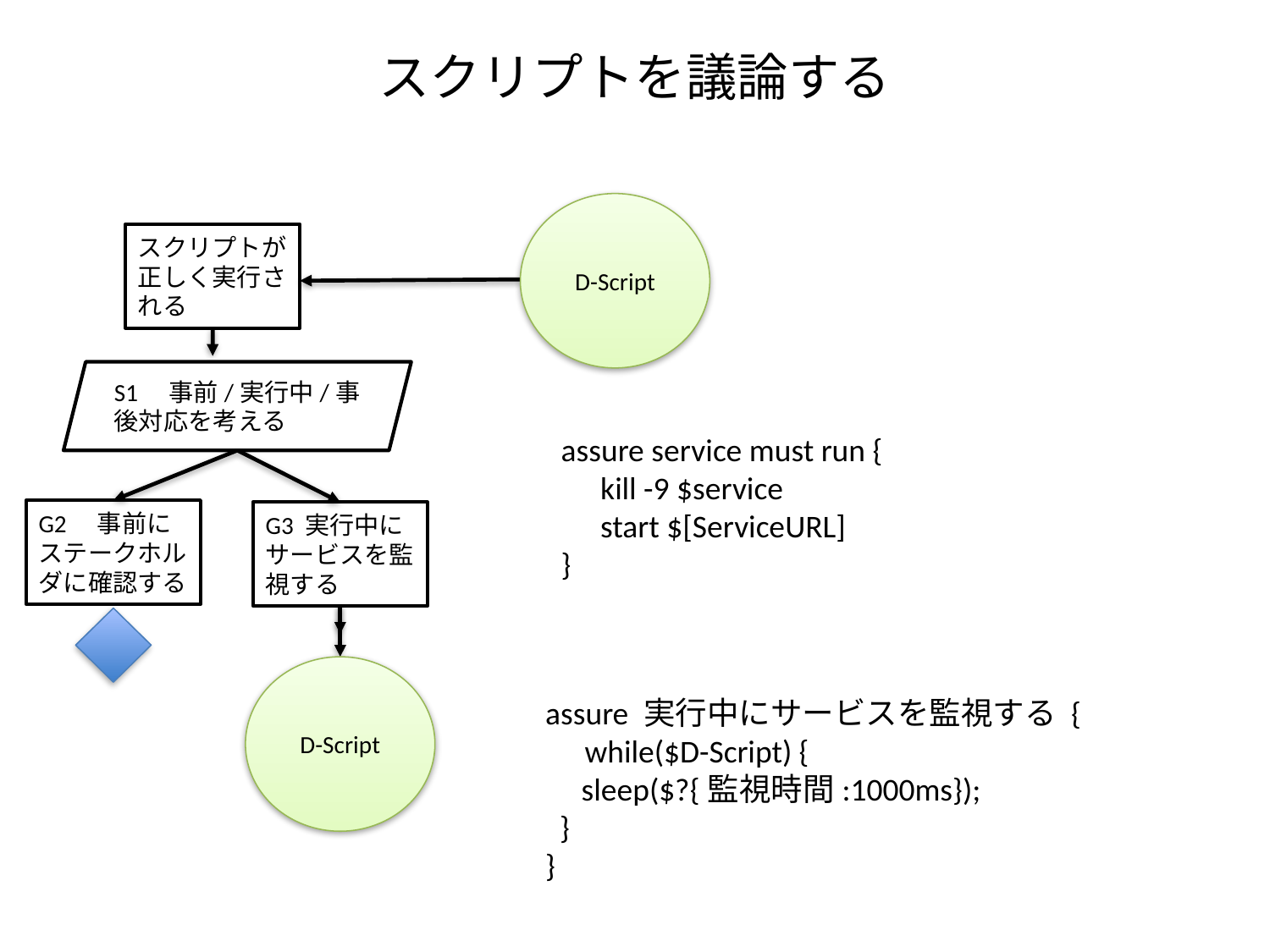

# スクリプトを議論する
D-Script
スクリプトが正しく実行される
S1　事前/実行中/事後対応を考える
assure service must run {
　kill -9 $service
　start $[ServiceURL]
}
G2　事前にステークホルダに確認する
G3 実行中にサービスを監視する

D-Script
assure 実行中にサービスを監視する {
　while($D-Script) {
     sleep($?{監視時間:1000ms});
  }
}